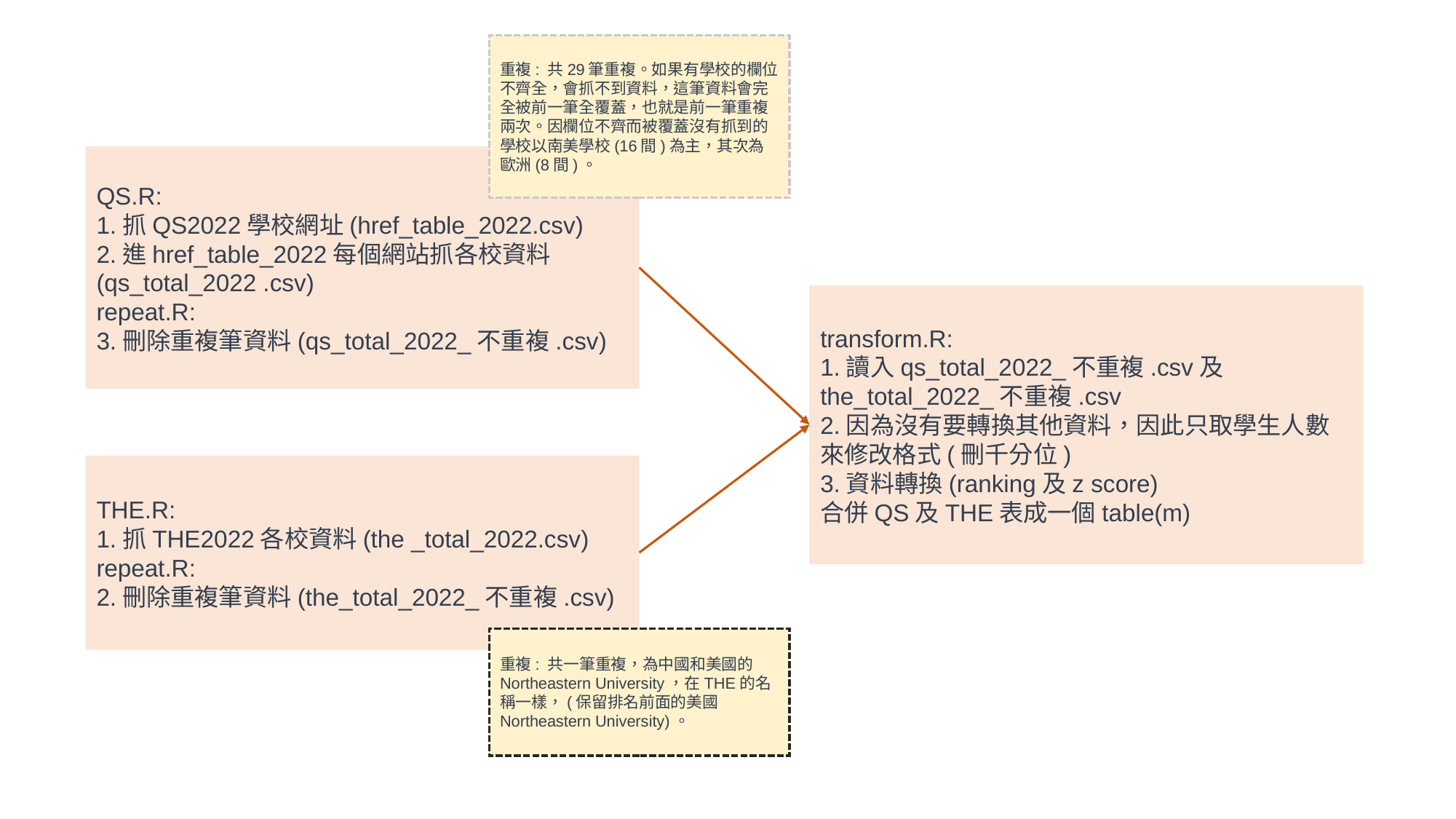

重複: 共29筆重複。如果有學校的欄位不齊全，會抓不到資料，這筆資料會完全被前一筆全覆蓋，也就是前一筆重複兩次。因欄位不齊而被覆蓋沒有抓到的學校以南美學校(16間)為主，其次為歐洲(8間)。
QS.R:
1.抓QS2022學校網址(href_table_2022.csv)
2.進href_table_2022每個網站抓各校資料(qs_total_2022 .csv)
repeat.R:
3.刪除重複筆資料(qs_total_2022_不重複.csv)
transform.R:
1.讀入qs_total_2022_不重複.csv及the_total_2022_不重複.csv
2.因為沒有要轉換其他資料，因此只取學生人數來修改格式(刪千分位)
3.資料轉換(ranking及z score)
合併QS及THE表成一個table(m)
THE.R:
1.抓THE2022各校資料(the _total_2022.csv)
repeat.R:
2.刪除重複筆資料(the_total_2022_不重複.csv)
重複: 共一筆重複，為中國和美國的Northeastern University，在THE的名稱一樣，(保留排名前面的美國Northeastern University)。